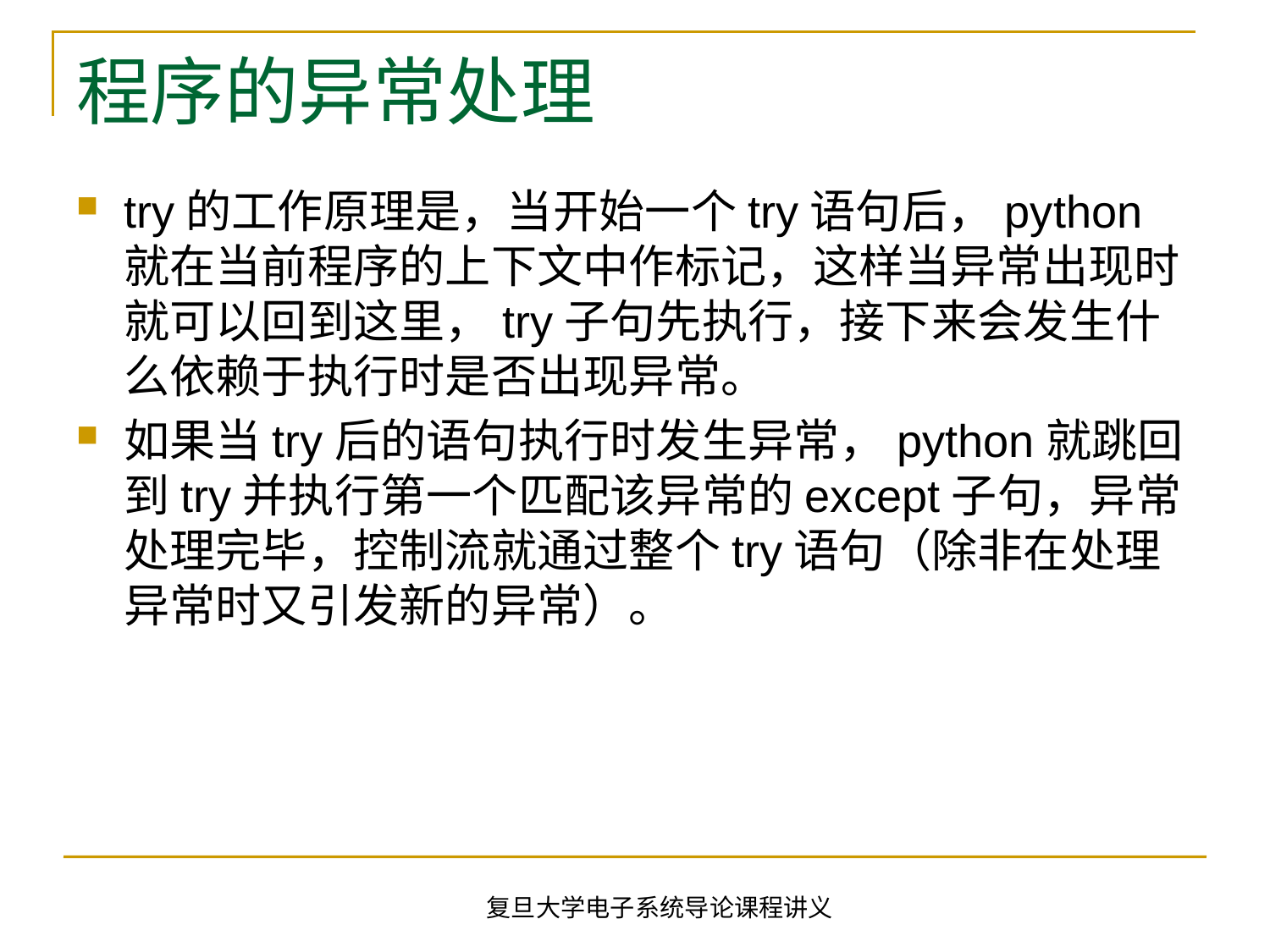

# 程序的异常处理
try的工作原理是，当开始一个try语句后，python就在当前程序的上下文中作标记，这样当异常出现时就可以回到这里，try子句先执行，接下来会发生什么依赖于执行时是否出现异常。
如果当try后的语句执行时发生异常，python就跳回到try并执行第一个匹配该异常的except子句，异常处理完毕，控制流就通过整个try语句（除非在处理异常时又引发新的异常）。